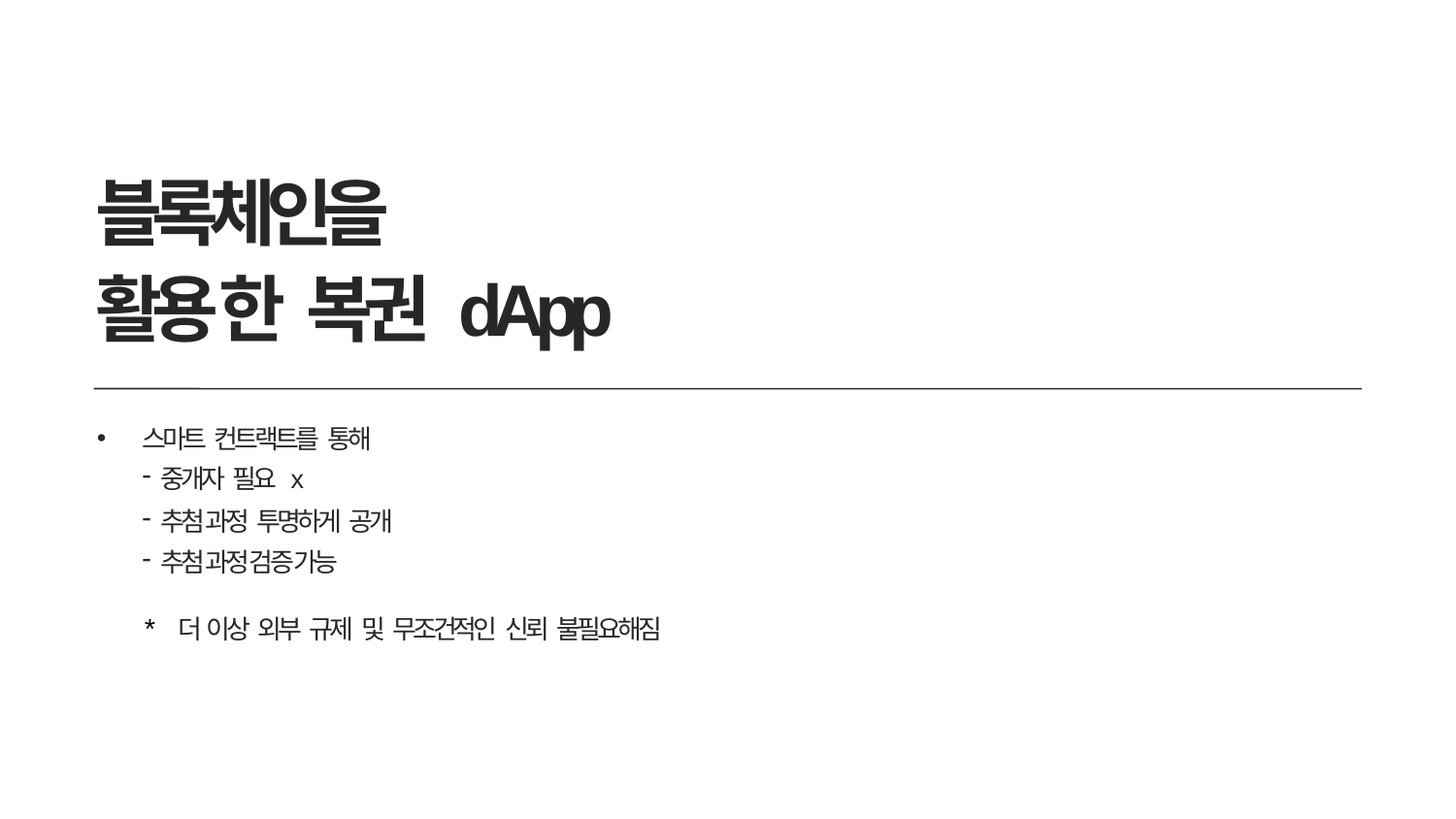

# 블록체인을
활용한 복권 dApp

스마트 컨트랙트를 통해
중개자 필요 x
추첨 과정 투명하게 공개
추첨 과정 검증 가능

* 더 이상 외부 규제 및 무조건적인 신뢰 불필요해짐